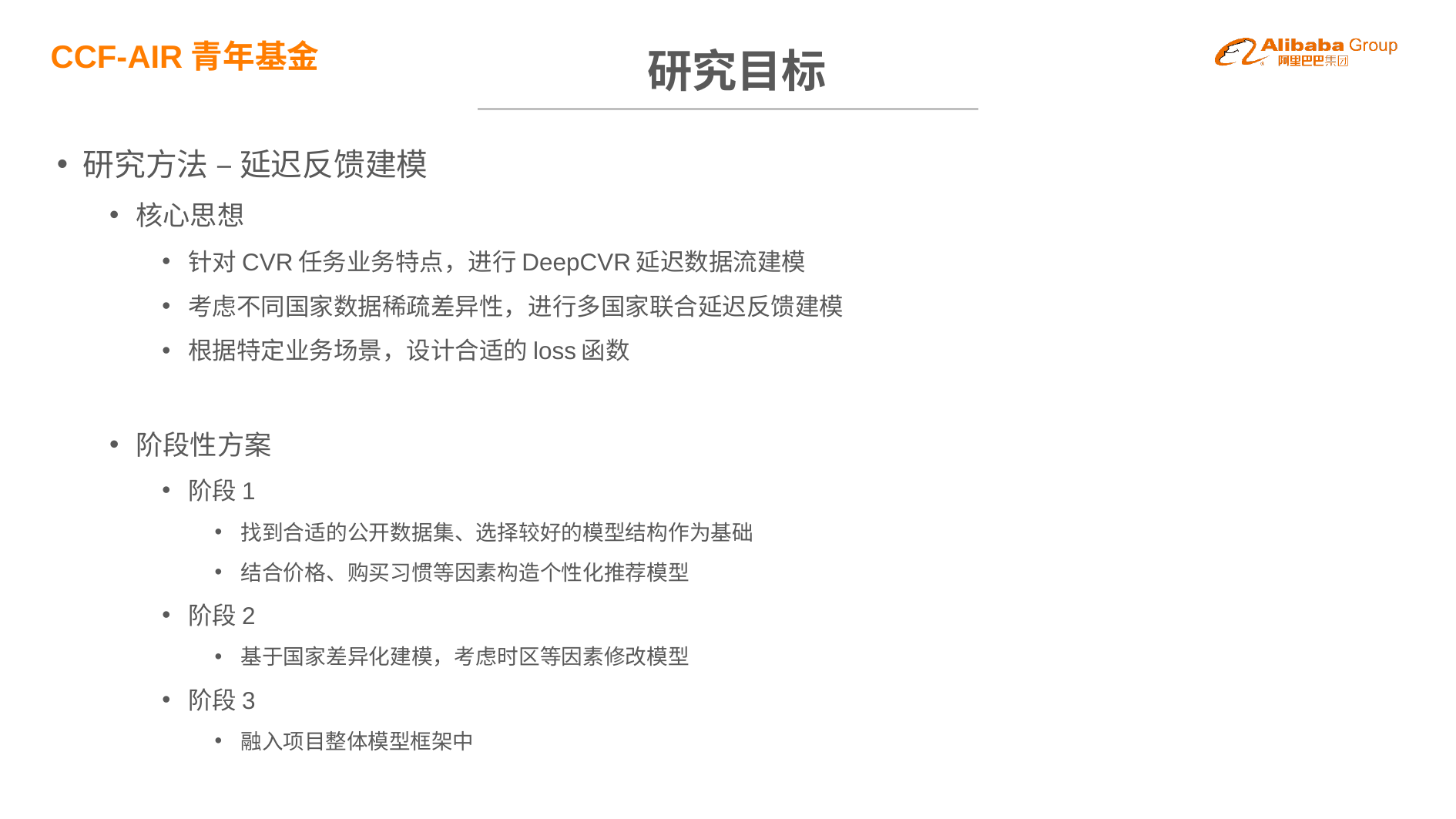

BBAAD9C20180234D78E509342D30B68042B9B2091AC58B80A1D98F3CB1E32B745B46B2386164DB0F22492E08C84624EC2D0921AAA1D0EBB11B5EC254370E25D524FE053D7C25E687A49429D76ED243B22E22E5817C4904A6A8CEB19A51160C68DC162490BEB
# 研究目标
研究方法 – 延迟反馈建模
核心思想
针对CVR任务业务特点，进行DeepCVR延迟数据流建模
考虑不同国家数据稀疏差异性，进行多国家联合延迟反馈建模
根据特定业务场景，设计合适的loss函数

阶段性方案
阶段1
找到合适的公开数据集、选择较好的模型结构作为基础
结合价格、购买习惯等因素构造个性化推荐模型
阶段2
基于国家差异化建模，考虑时区等因素修改模型
阶段3
融入项目整体模型框架中